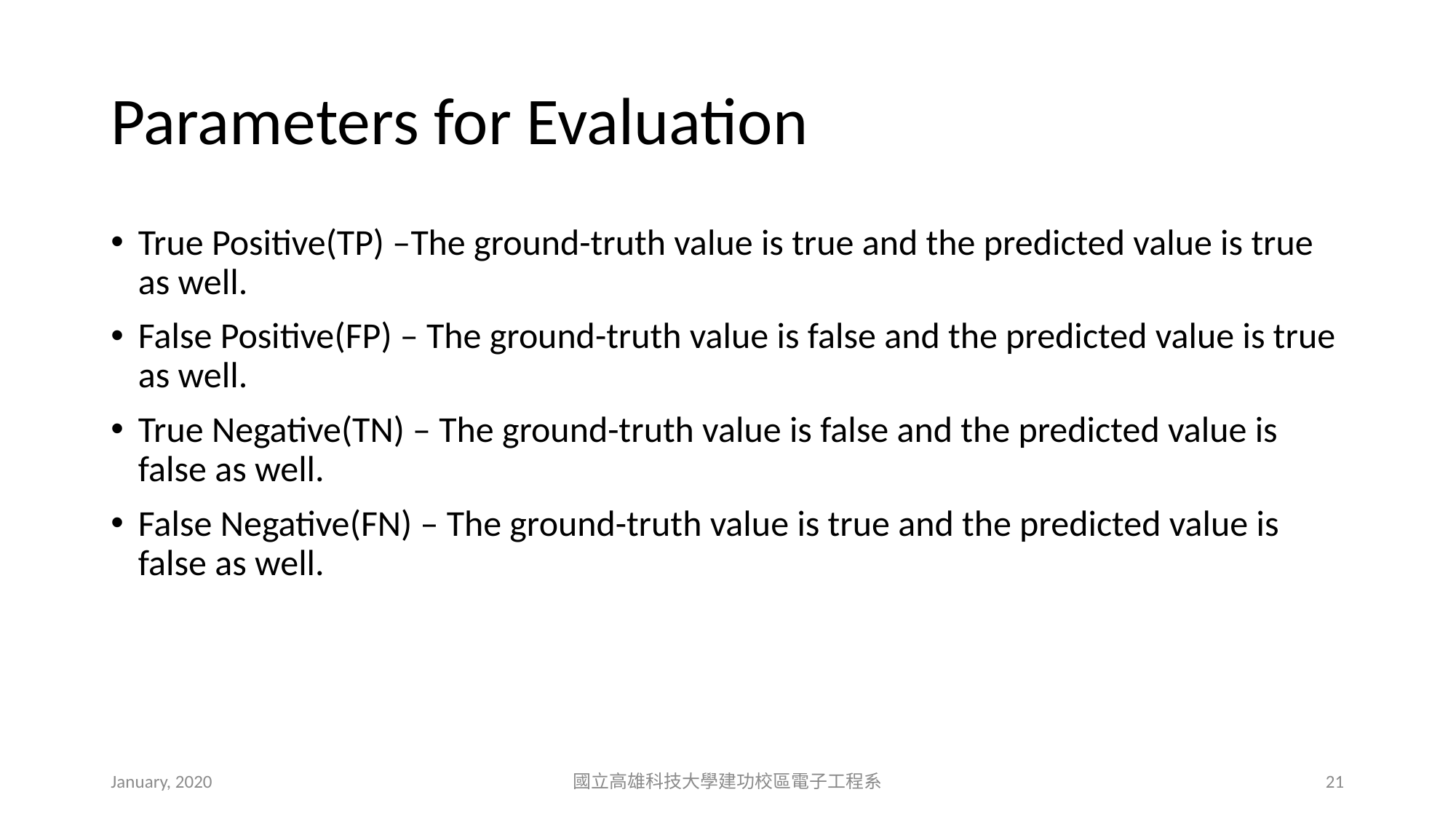

# Parameters for Evaluation
True Positive(TP) –The ground-truth value is true and the predicted value is true as well.
False Positive(FP) – The ground-truth value is false and the predicted value is true as well.
True Negative(TN) – The ground-truth value is false and the predicted value is false as well.
False Negative(FN) – The ground-truth value is true and the predicted value is false as well.
January, 2020
國立高雄科技大學建功校區電子工程系
21